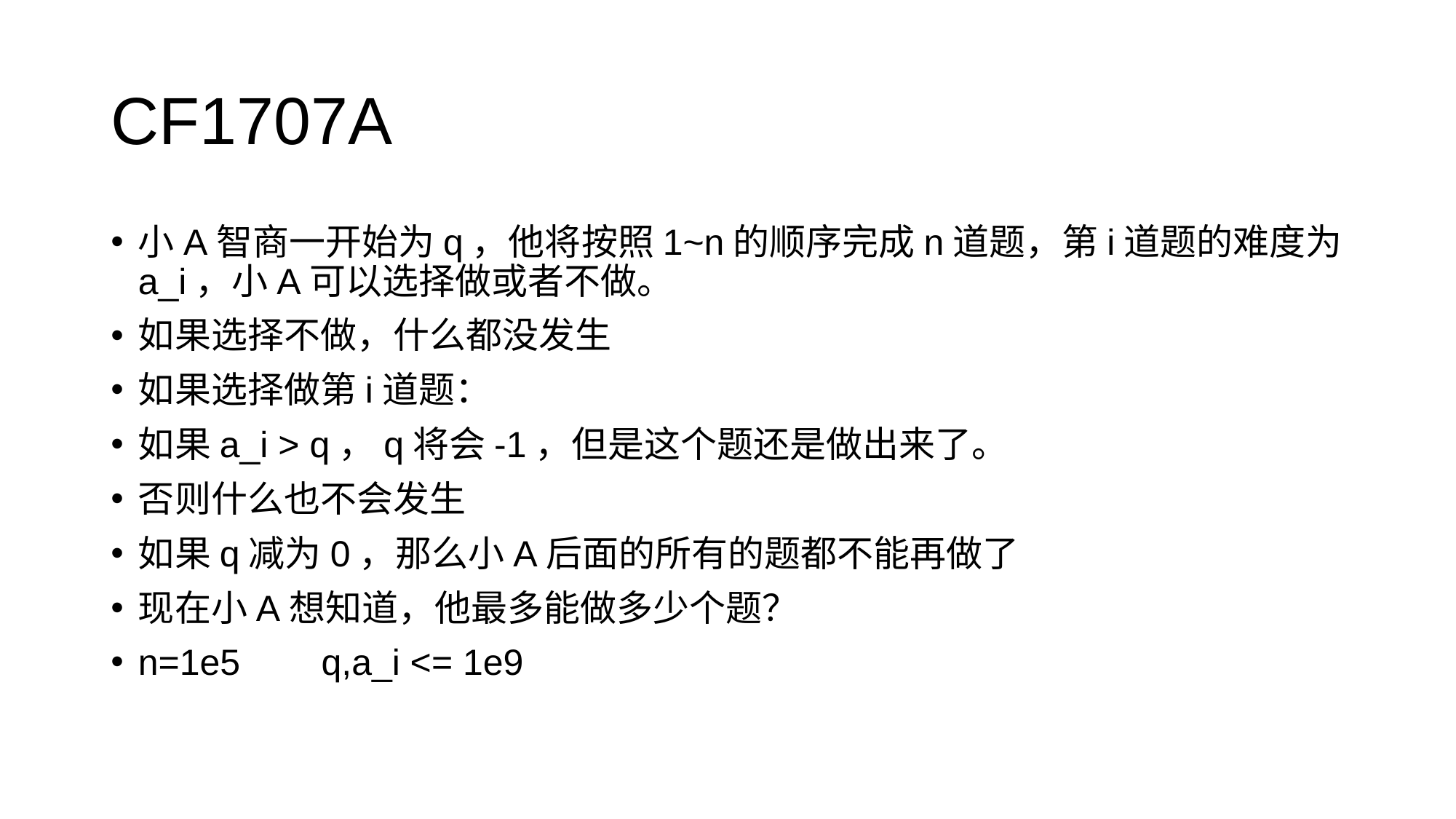

# CF1707A
小A智商一开始为q，他将按照1~n的顺序完成n道题，第i道题的难度为a_i，小A可以选择做或者不做。
如果选择不做，什么都没发生
如果选择做第i道题：
如果a_i > q，q将会-1，但是这个题还是做出来了。
否则什么也不会发生
如果q减为0，那么小A后面的所有的题都不能再做了
现在小A想知道，他最多能做多少个题？
n=1e5        q,a_i <= 1e9